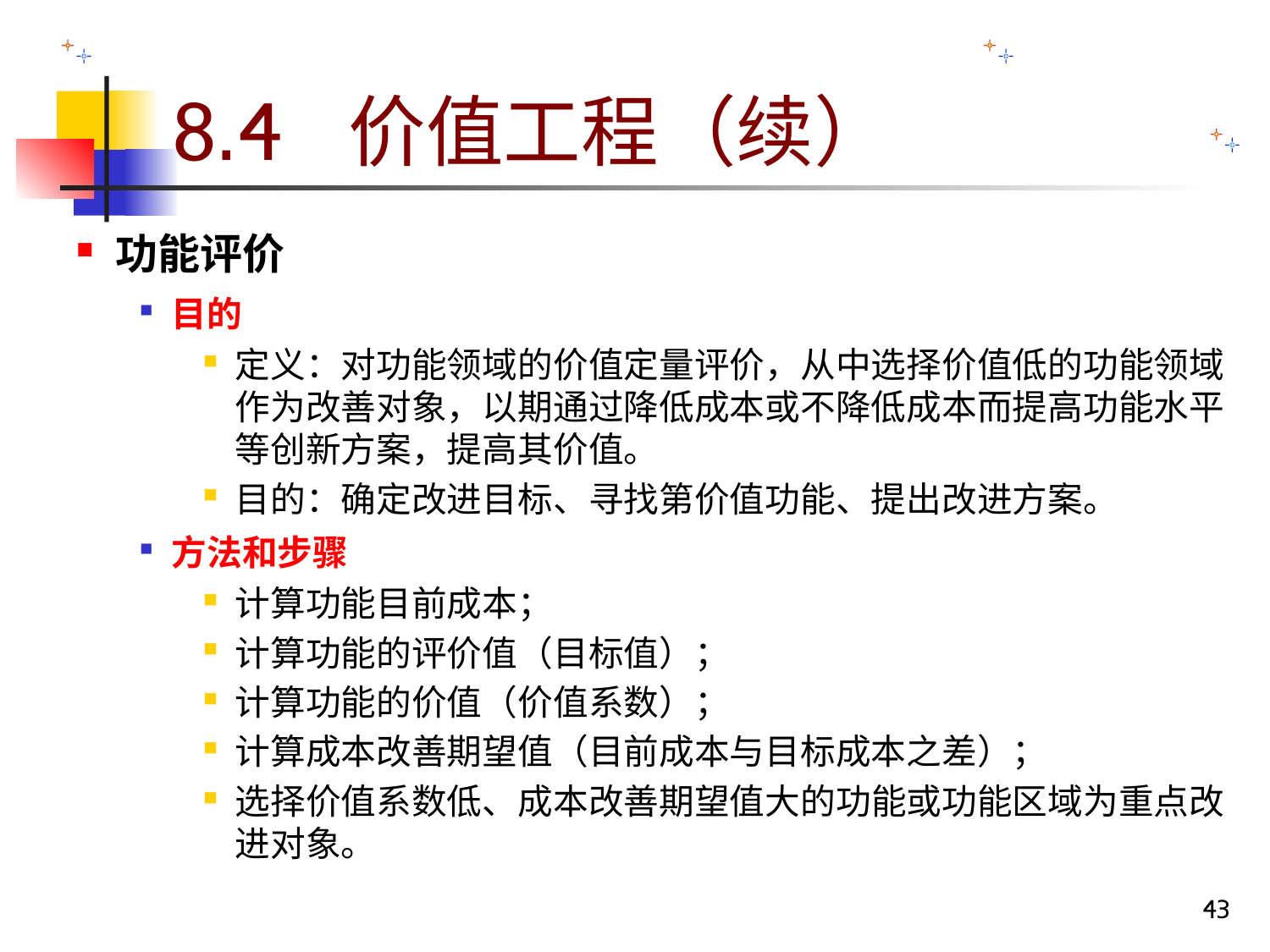

# 8.4  价值工程（续）
功能评价
目的
定义：对功能领域的价值定量评价，从中选择价值低的功能领域作为改善对象，以期通过降低成本或不降低成本而提高功能水平等创新方案，提高其价值。
目的：确定改进目标、寻找第价值功能、提出改进方案。
方法和步骤
计算功能目前成本；
计算功能的评价值（目标值）；
计算功能的价值（价值系数）；
计算成本改善期望值（目前成本与目标成本之差）；
选择价值系数低、成本改善期望值大的功能或功能区域为重点改进对象。
43